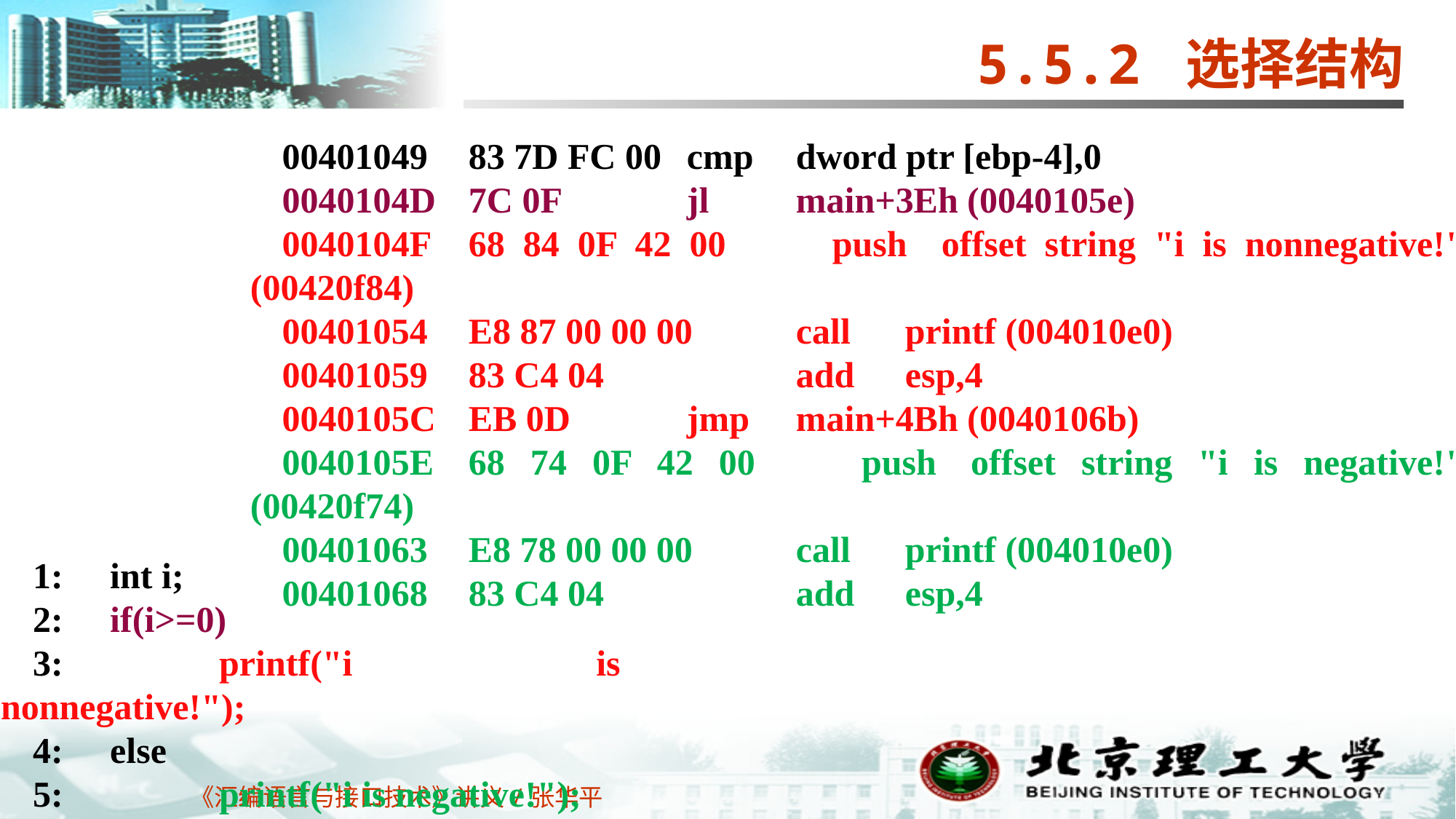

5.5.2 选择结构
00401049	83 7D FC 00	cmp	dword ptr [ebp-4],0
0040104D	7C 0F		jl	main+3Eh (0040105e)
0040104F	68 84 0F 42 00	push	offset string "i is nonnegative!" (00420f84)
00401054	E8 87 00 00 00	call	printf (004010e0)
00401059	83 C4 04		add	esp,4
0040105C	EB 0D		jmp	main+4Bh (0040106b)
0040105E	68 74 0F 42 00	push	offset string "i is negative!" (00420f74)
00401063	E8 78 00 00 00	call	printf (004010e0)
00401068	83 C4 04		add	esp,4
1:	int i;
2:	if(i>=0)
3:		printf("i is nonnegative!");
4:	else
5:		printf("i is negative!");